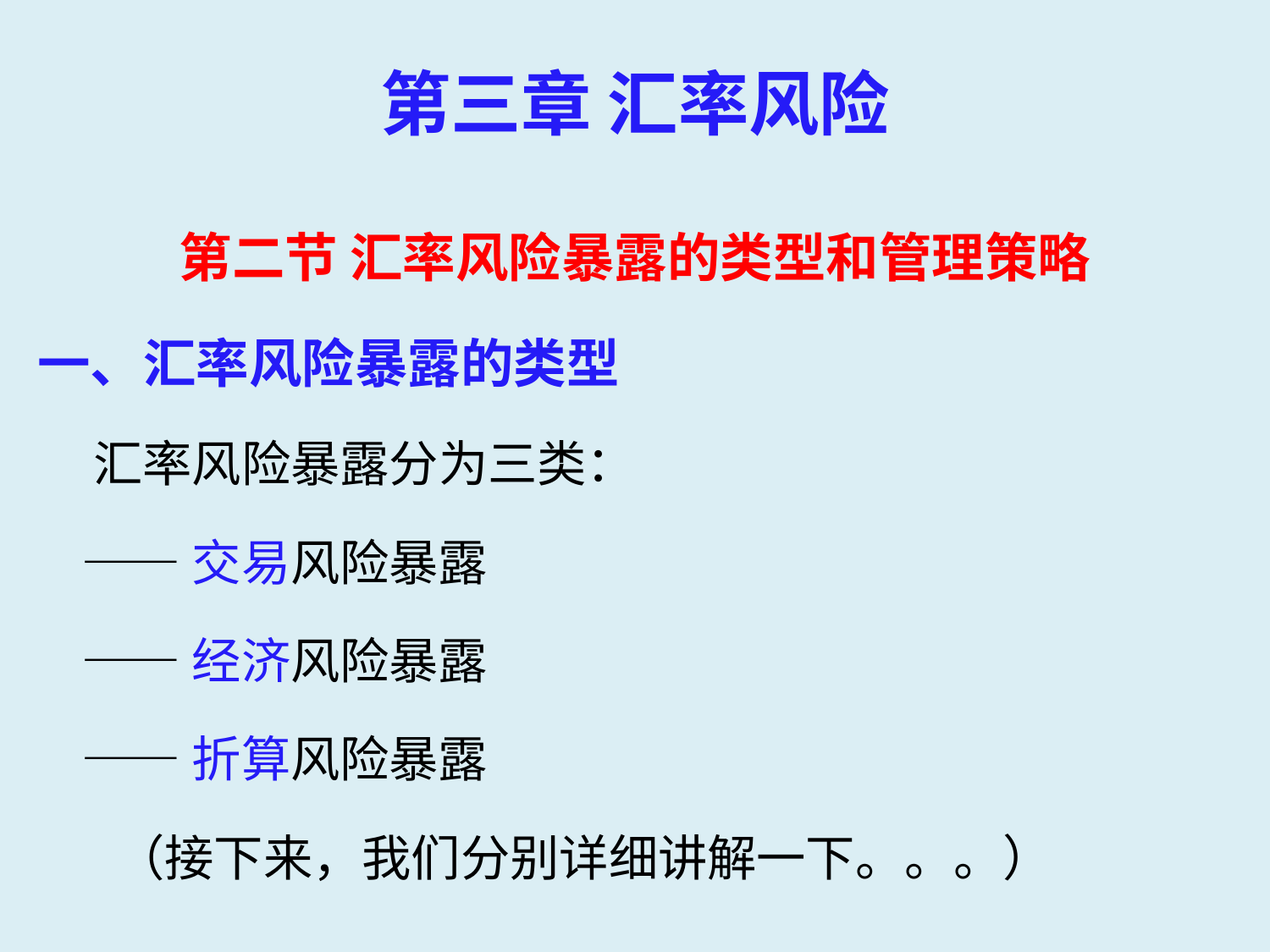

# 第三章 汇率风险
第二节 汇率风险暴露的类型和管理策略
一、汇率风险暴露的类型
    汇率风险暴露分为三类：
    ——交易风险暴露
    ——经济风险暴露
    ——折算风险暴露
      （接下来，我们分别详细讲解一下。。。）